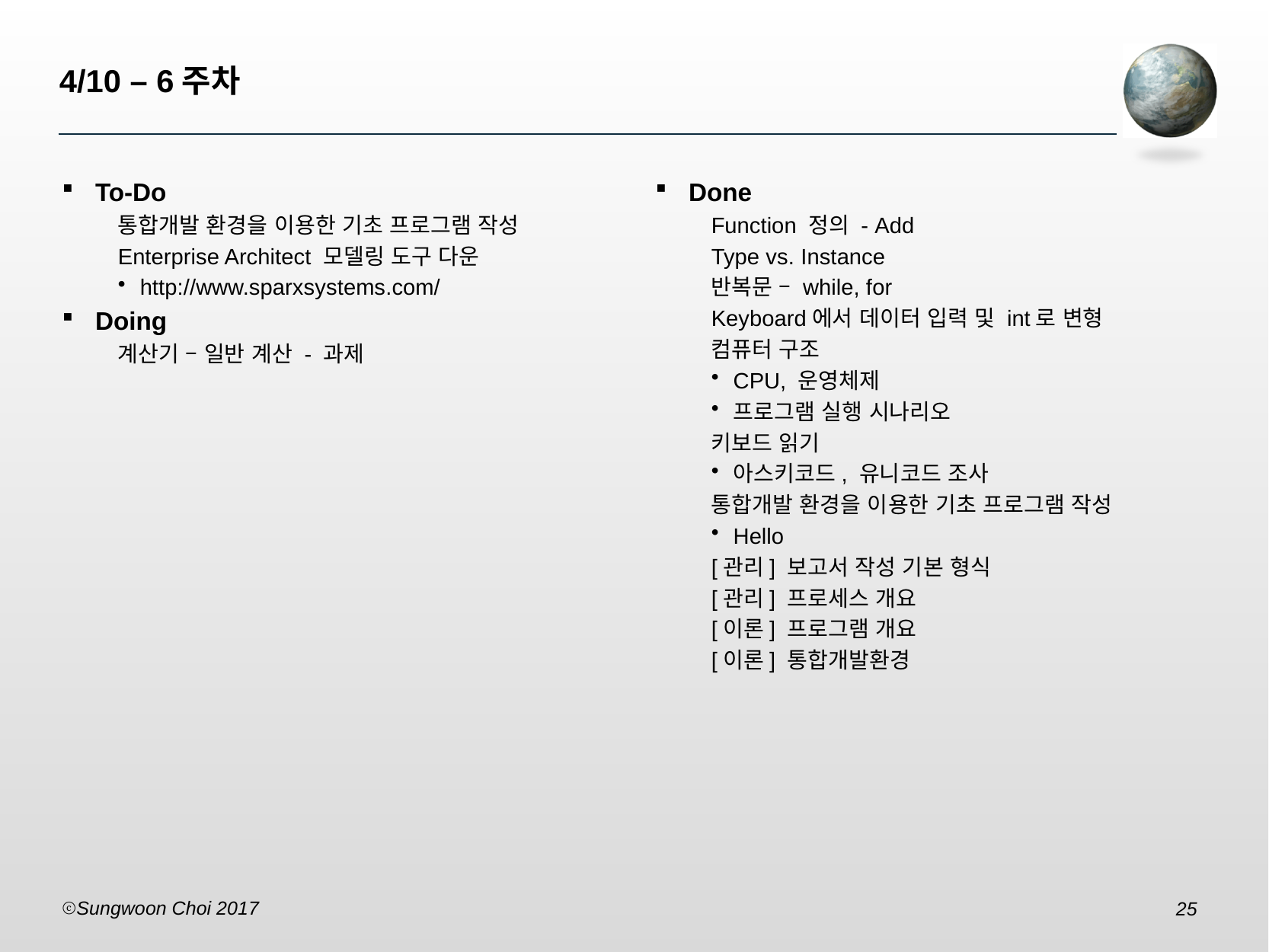

# 4/10 – 6주차
To-Do
통합개발 환경을 이용한 기초 프로그램 작성
Enterprise Architect 모델링 도구 다운
http://www.sparxsystems.com/
Doing
계산기 – 일반 계산 - 과제

Done
Function 정의 - Add
Type vs. Instance
반복문 – while, for
Keyboard에서 데이터 입력 및 int로 변형
컴퓨터 구조
CPU, 운영체제
프로그램 실행 시나리오
키보드 읽기
아스키코드, 유니코드 조사
통합개발 환경을 이용한 기초 프로그램 작성
Hello
[관리] 보고서 작성 기본 형식
[관리] 프로세스 개요
[이론] 프로그램 개요
[이론] 통합개발환경

Sungwoon Choi 2017
25